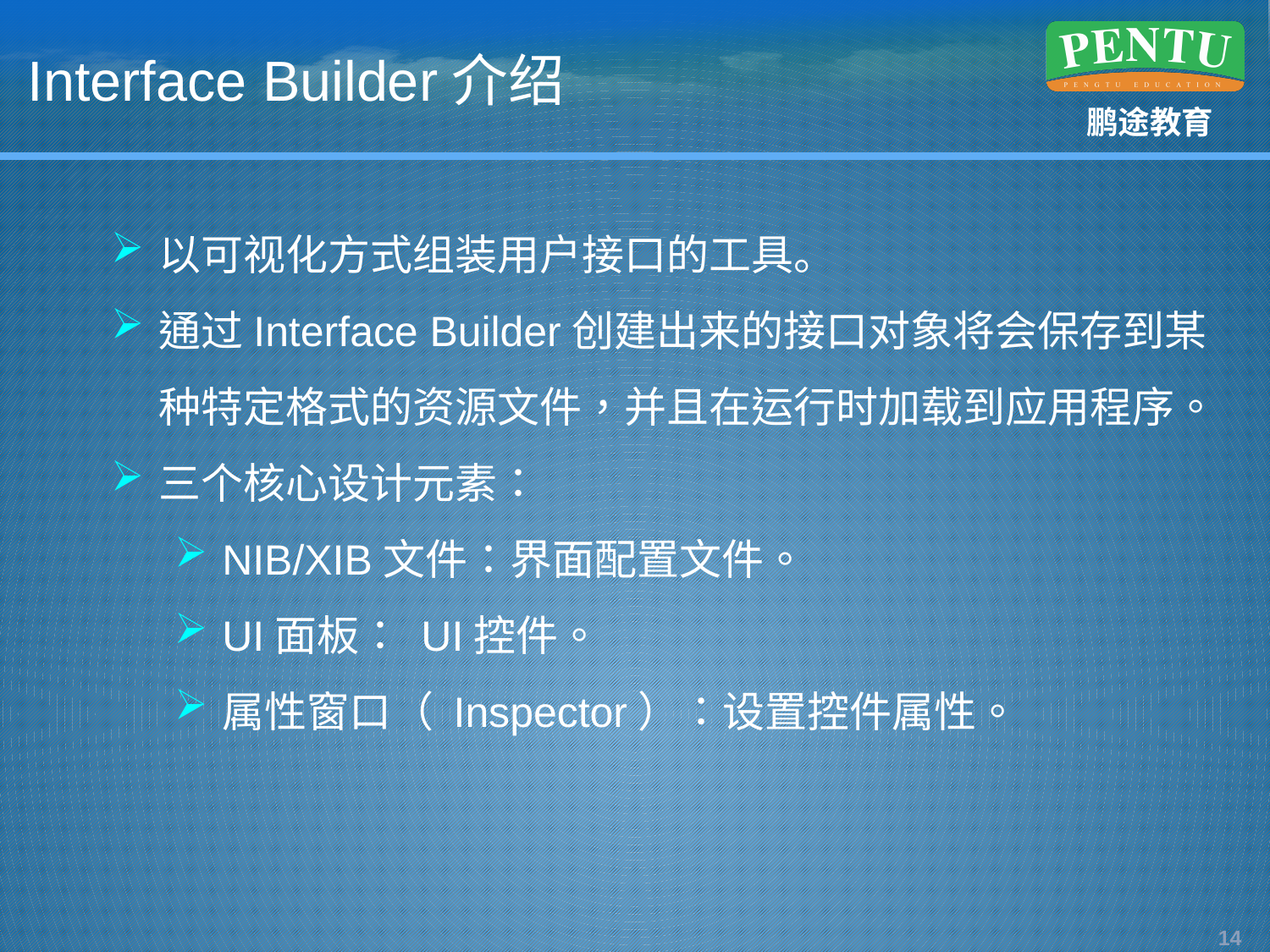

# Interface Builder介绍
以可视化方式组装用户接口的工具。
通过Interface Builder创建出来的接口对象将会保存到某种特定格式的资源文件，并且在运行时加载到应用程序。
三个核心设计元素：
NIB/XIB文件：界面配置文件。
UI面板： UI控件。
属性窗口（ Inspector）：设置控件属性。
14